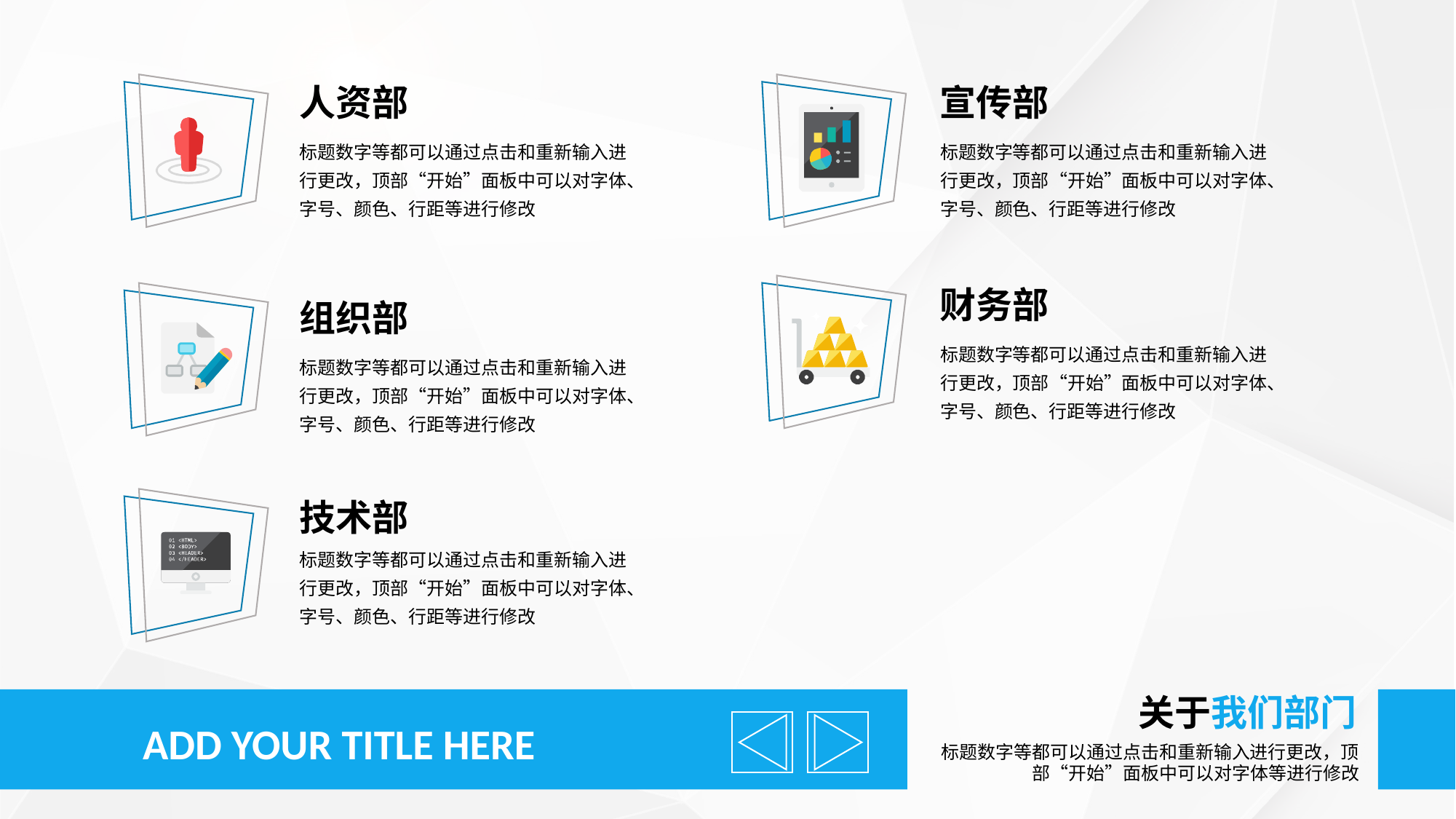

人资部

宣传部

标题数字等都可以通过点击和重新输入进行更改，顶部“开始”面板中可以对字体、字号、颜色、行距等进行修改
标题数字等都可以通过点击和重新输入进行更改，顶部“开始”面板中可以对字体、字号、颜色、行距等进行修改

财务部

组织部

标题数字等都可以通过点击和重新输入进行更改，顶部“开始”面板中可以对字体、字号、颜色、行距等进行修改
标题数字等都可以通过点击和重新输入进行更改，顶部“开始”面板中可以对字体、字号、颜色、行距等进行修改

技术部

标题数字等都可以通过点击和重新输入进行更改，顶部“开始”面板中可以对字体、字号、颜色、行距等进行修改
关于我们部门
ADD YOUR TITLE HERE

标题数字等都可以通过点击和重新输入进行更改，顶部“开始”面板中可以对字体等进行修改